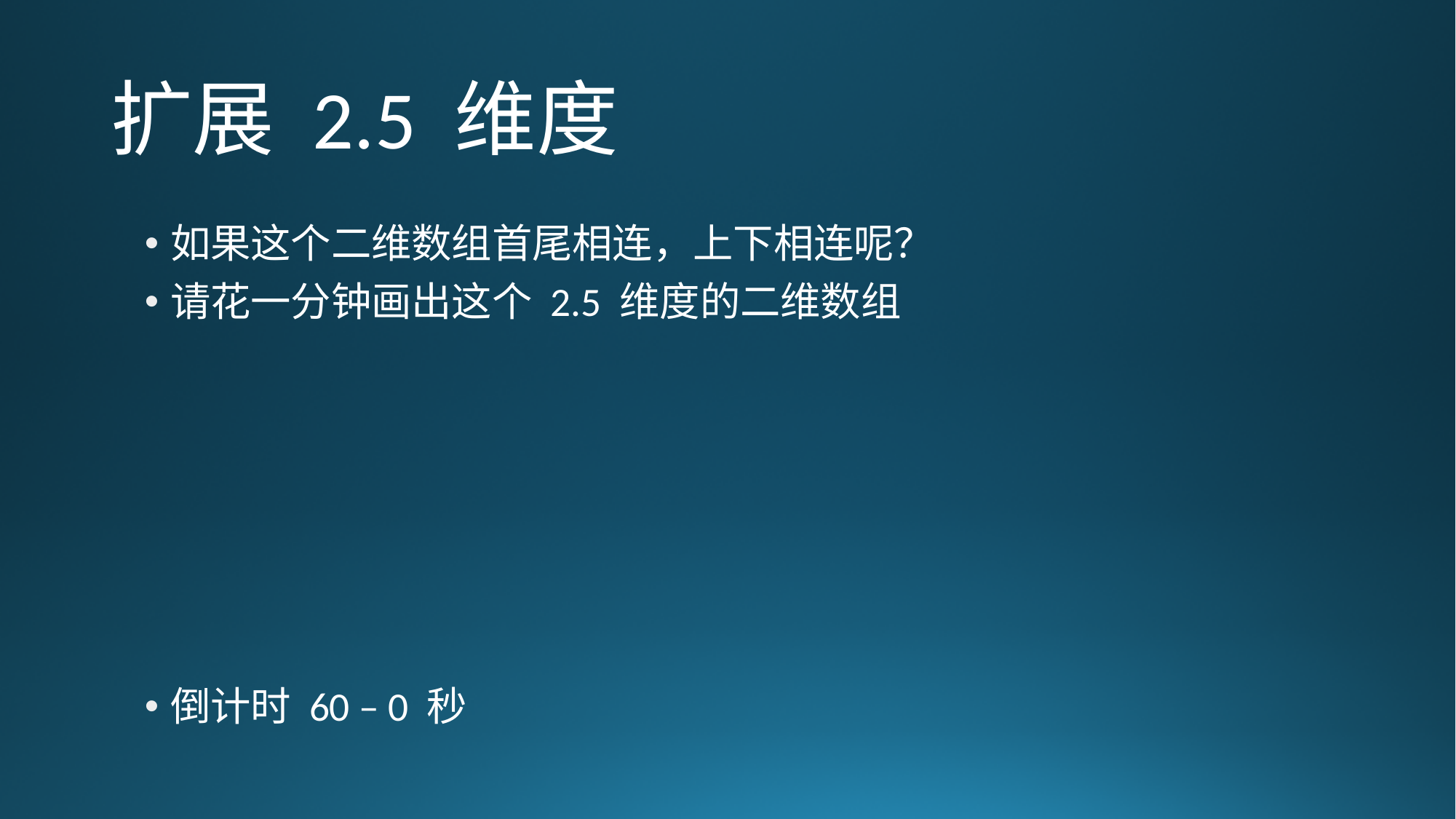

# 扩展 2.5 维度
如果这个二维数组首尾相连，上下相连呢？
请花一分钟画出这个 2.5 维度的二维数组

倒计时 60 – 0 秒